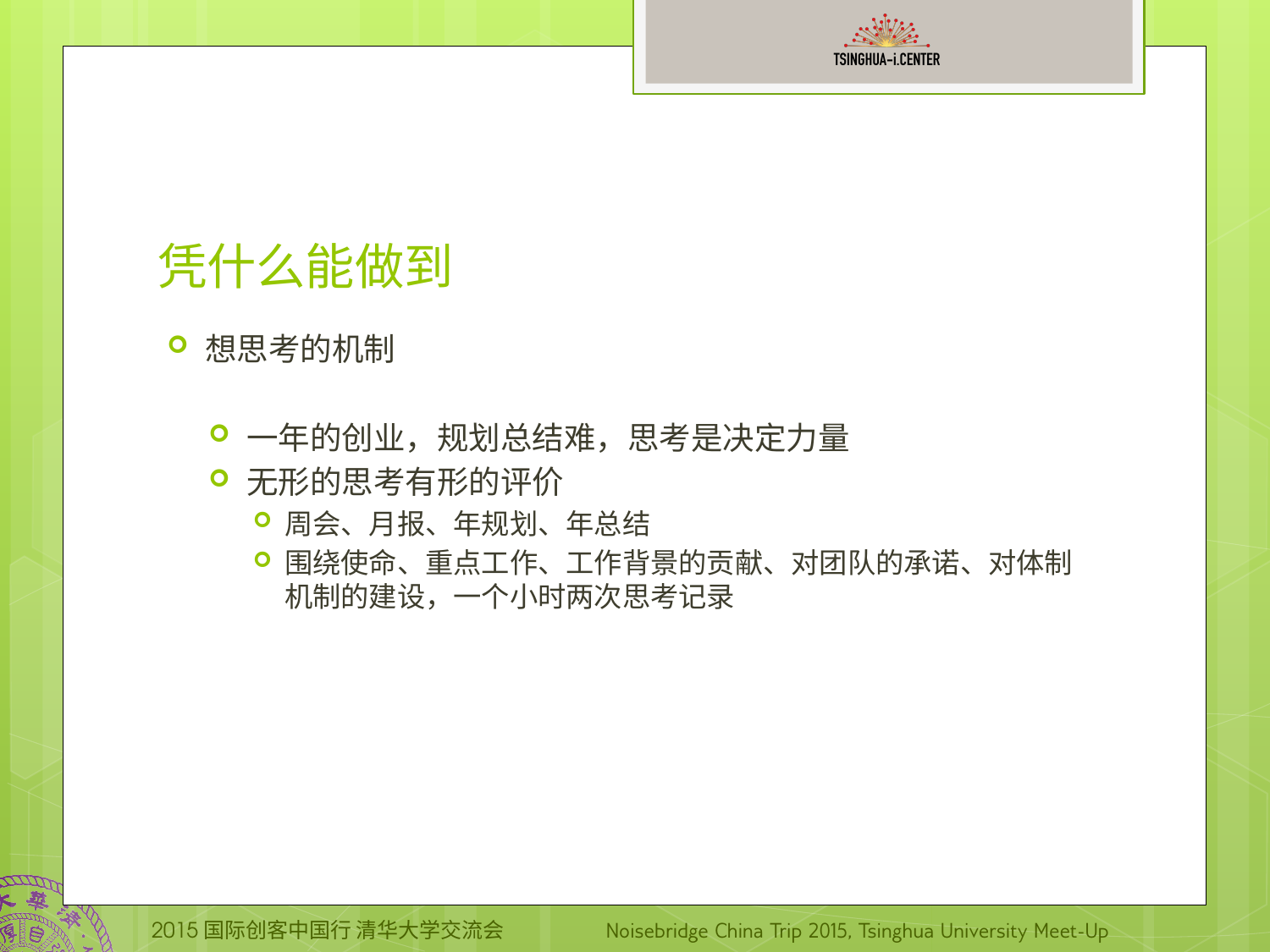

# 凭什么能做到
想思考的机制

一年的创业，规划总结难，思考是决定力量
无形的思考有形的评价
周会、月报、年规划、年总结
围绕使命、重点工作、工作背景的贡献、对团队的承诺、对体制机制的建设，一个小时两次思考记录